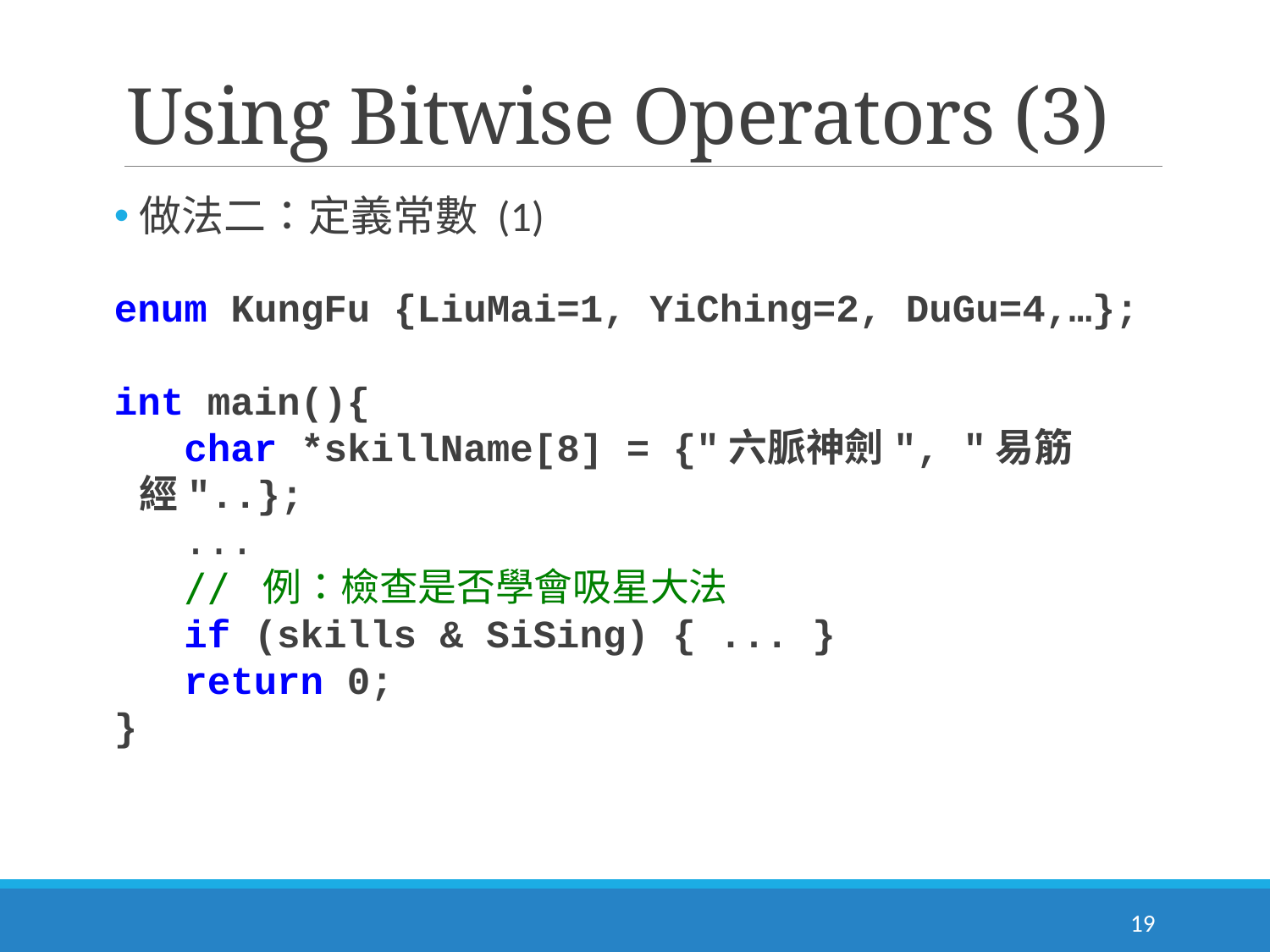

# Using Bitwise Operators (3)
做法二：定義常數 (1)

enum KungFu {LiuMai=1, YiChing=2, DuGu=4,…};

int main(){
   char *skillName[8] = {"六脈神劍", "易筋經"..};
   ...
   // 例：檢查是否學會吸星大法
   if (skills & SiSing) { ... }
   return 0;
}
19